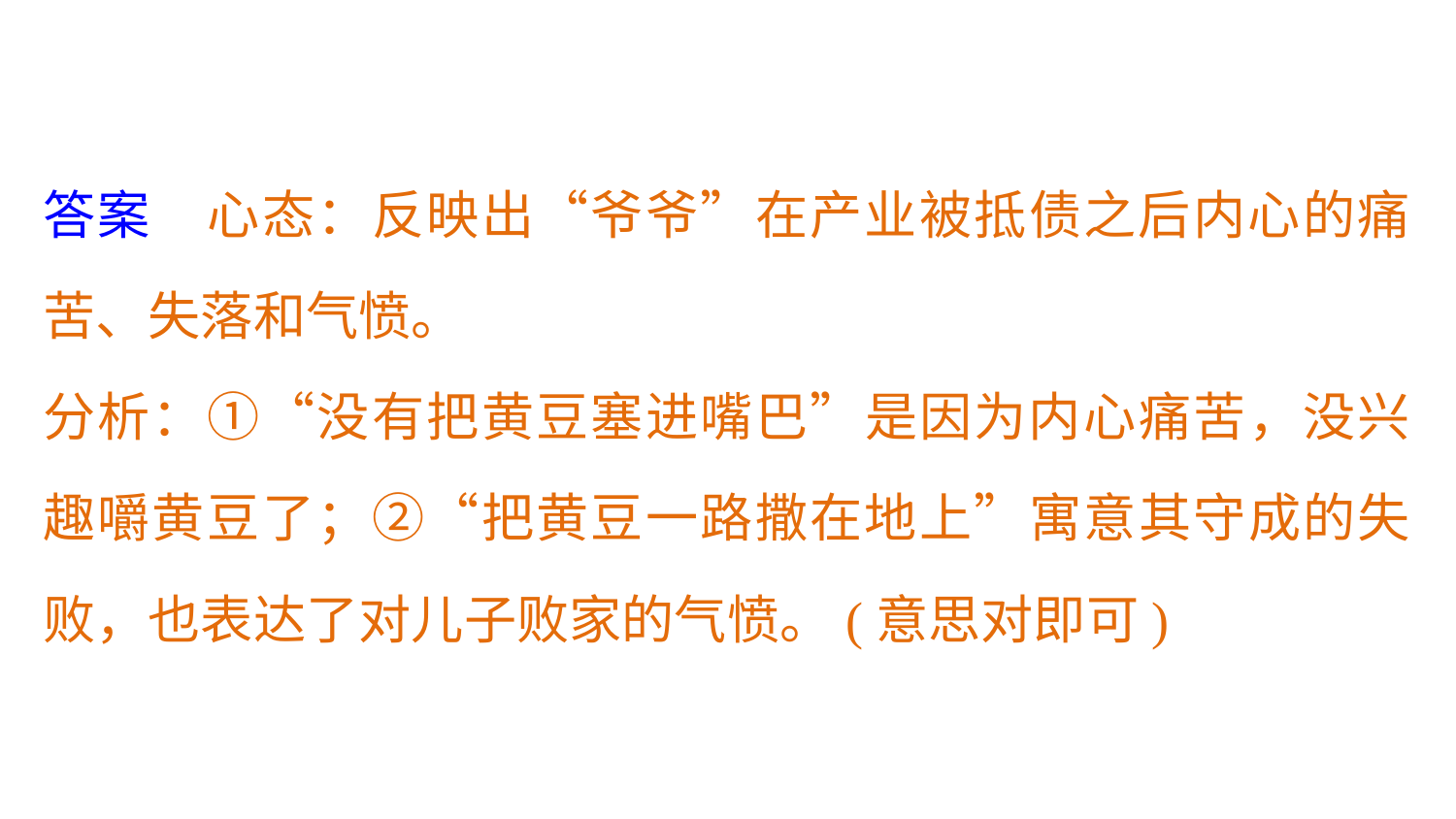

答案　心态：反映出“爷爷”在产业被抵债之后内心的痛苦、失落和气愤。
分析：①“没有把黄豆塞进嘴巴”是因为内心痛苦，没兴趣嚼黄豆了；②“把黄豆一路撒在地上”寓意其守成的失败，也表达了对儿子败家的气愤。(意思对即可)